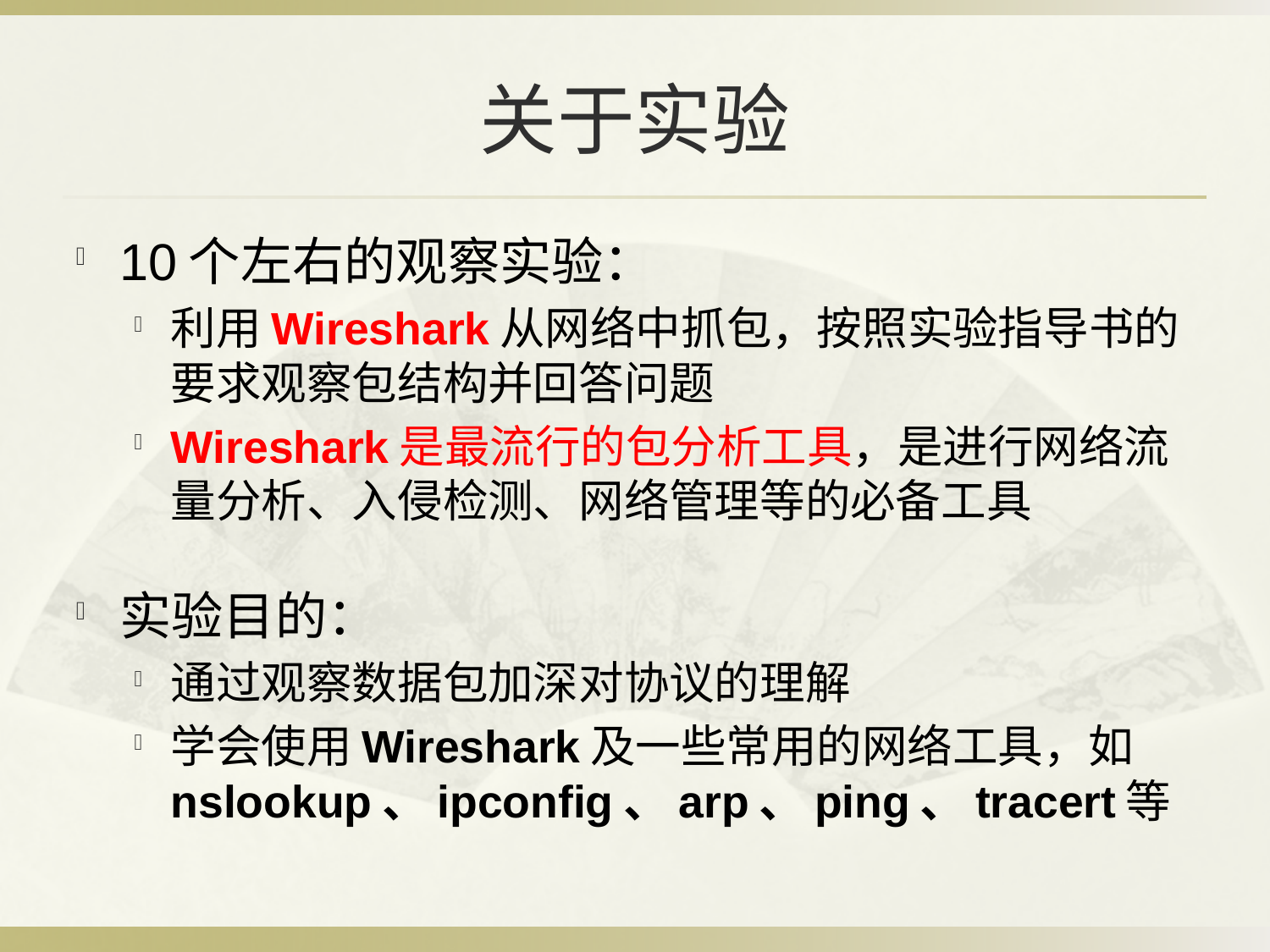

# 关于实验
10个左右的观察实验：
利用Wireshark从网络中抓包，按照实验指导书的要求观察包结构并回答问题
Wireshark是最流行的包分析工具，是进行网络流量分析、入侵检测、网络管理等的必备工具

实验目的：
通过观察数据包加深对协议的理解
学会使用Wireshark及一些常用的网络工具，如nslookup、ipconfig、arp、ping、tracert等